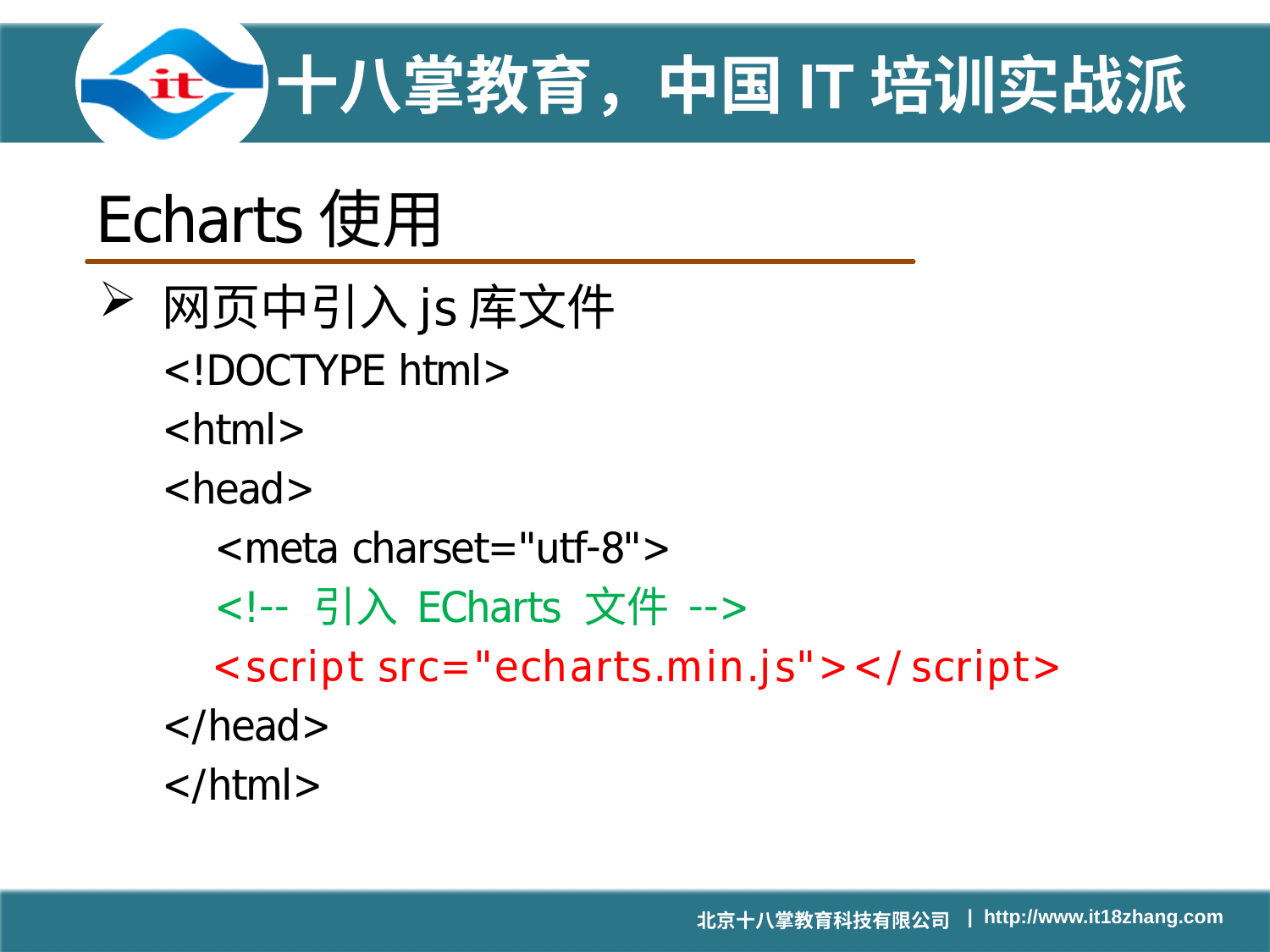

# Echarts使用
网页中引入js库文件
<!DOCTYPE html>
<html>
<head>
    <meta charset="utf-8">
    <!-- 引入 ECharts 文件 -->
    <script src="echarts.min.js"></script>
</head>
</html>